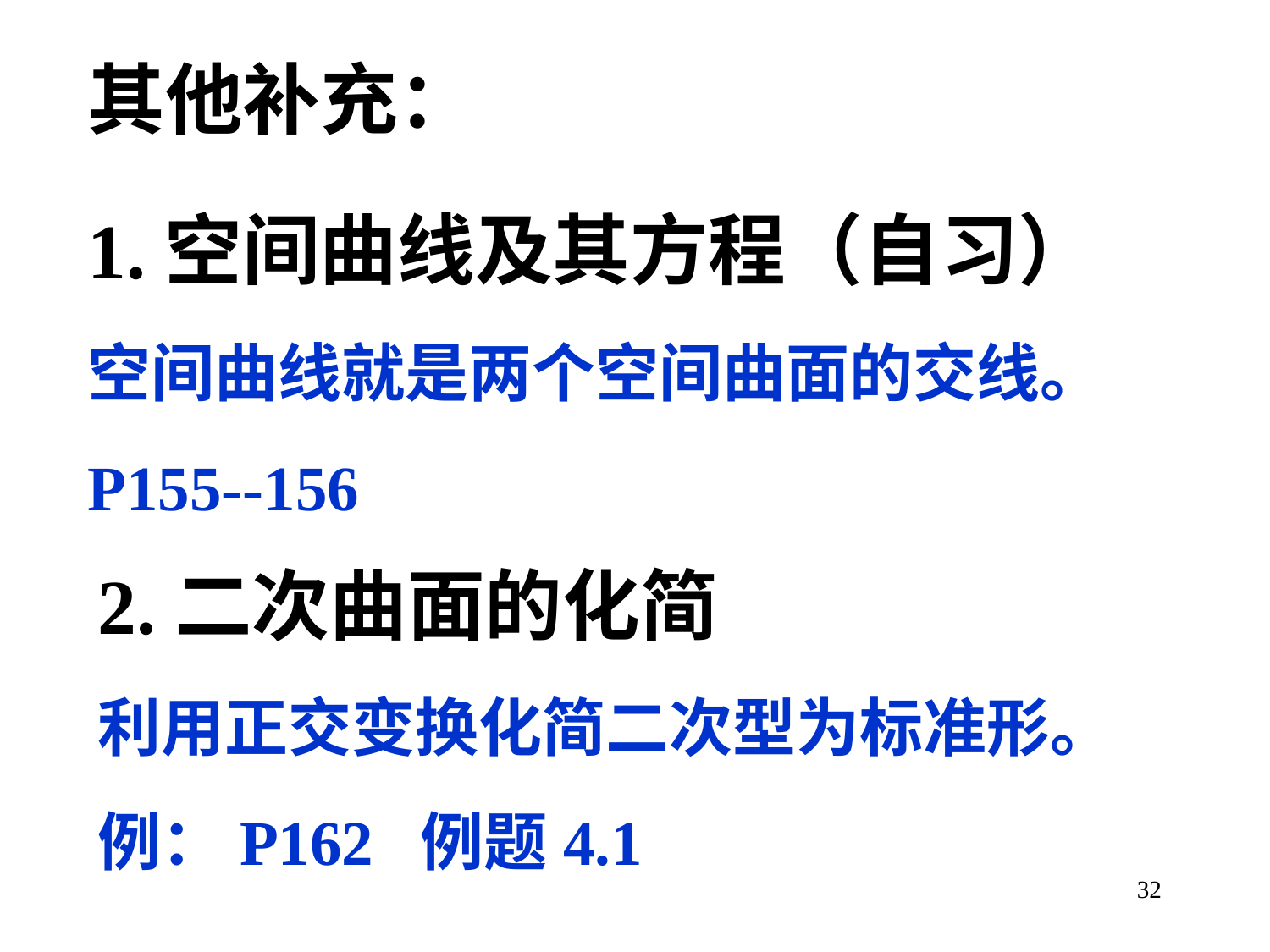

其他补充：
1.空间曲线及其方程（自习）
空间曲线就是两个空间曲面的交线。
P155--156
2.二次曲面的化简
利用正交变换化简二次型为标准形。
例：P162  例题4.1
32